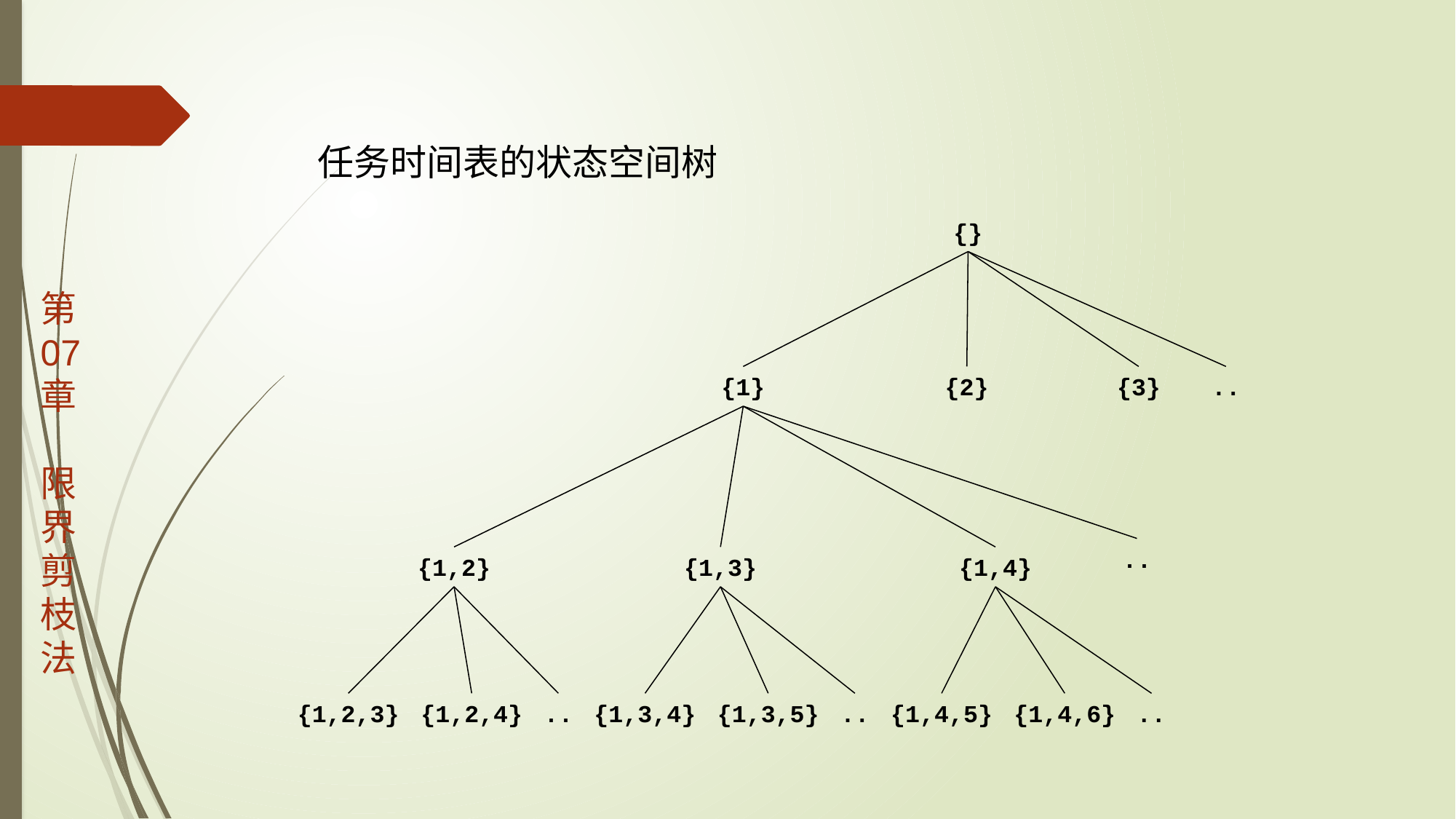

任务时间表的状态空间树
{}
{1}
{2}
{3}
..
..
{1,2}
{1,3}
{1,4}
{1,2,3}
{1,2,4}
..
{1,3,4}
{1,3,5}
..
{1,4,5}
{1,4,6}
..